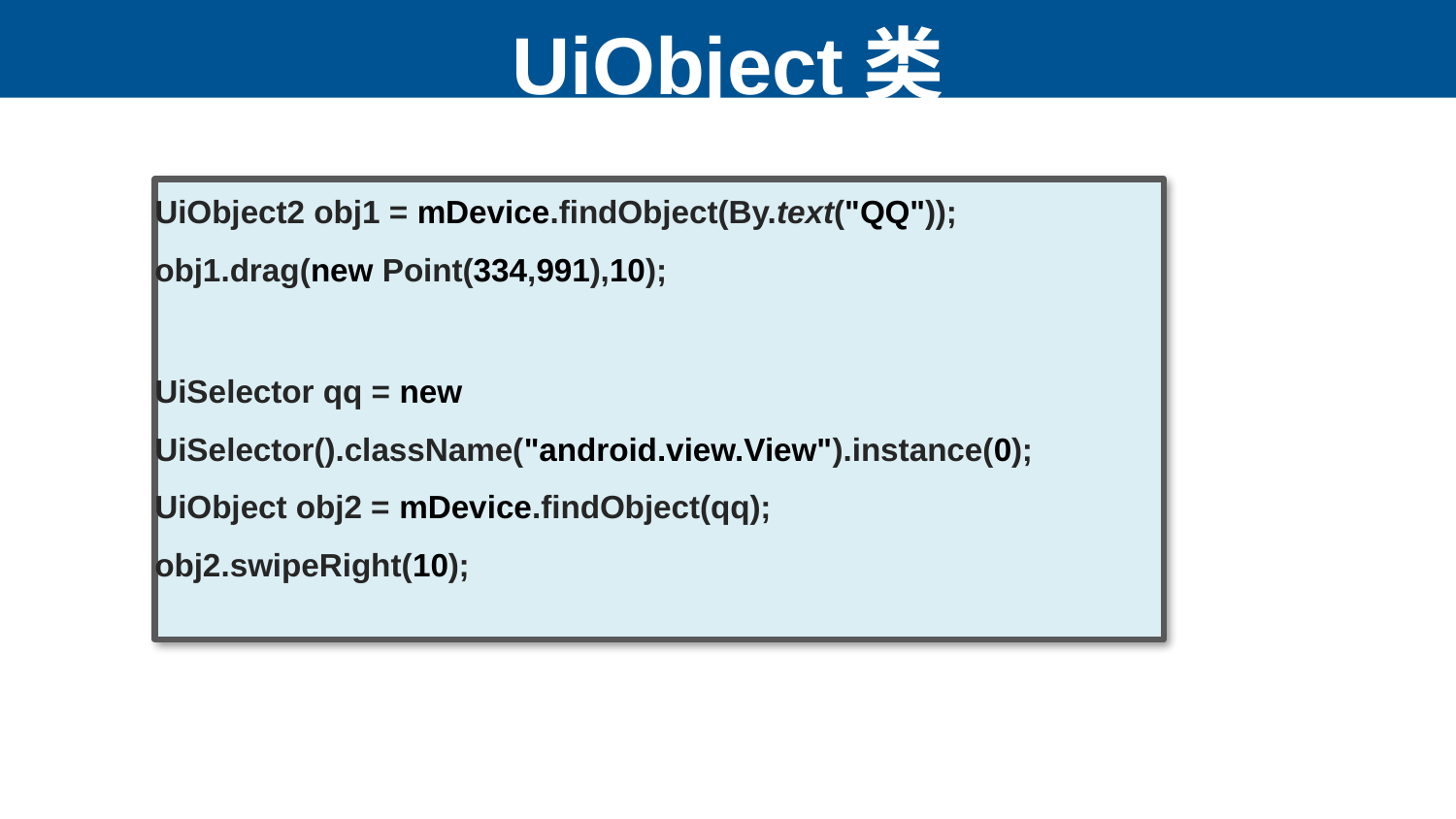

# UiObject类
UiObject2 obj1 = mDevice.findObject(By.text("QQ"));
obj1.drag(new Point(334,991),10);
UiSelector qq = new UiSelector().className("android.view.View").instance(0);
UiObject obj2 = mDevice.findObject(qq);
obj2.swipeRight(10);